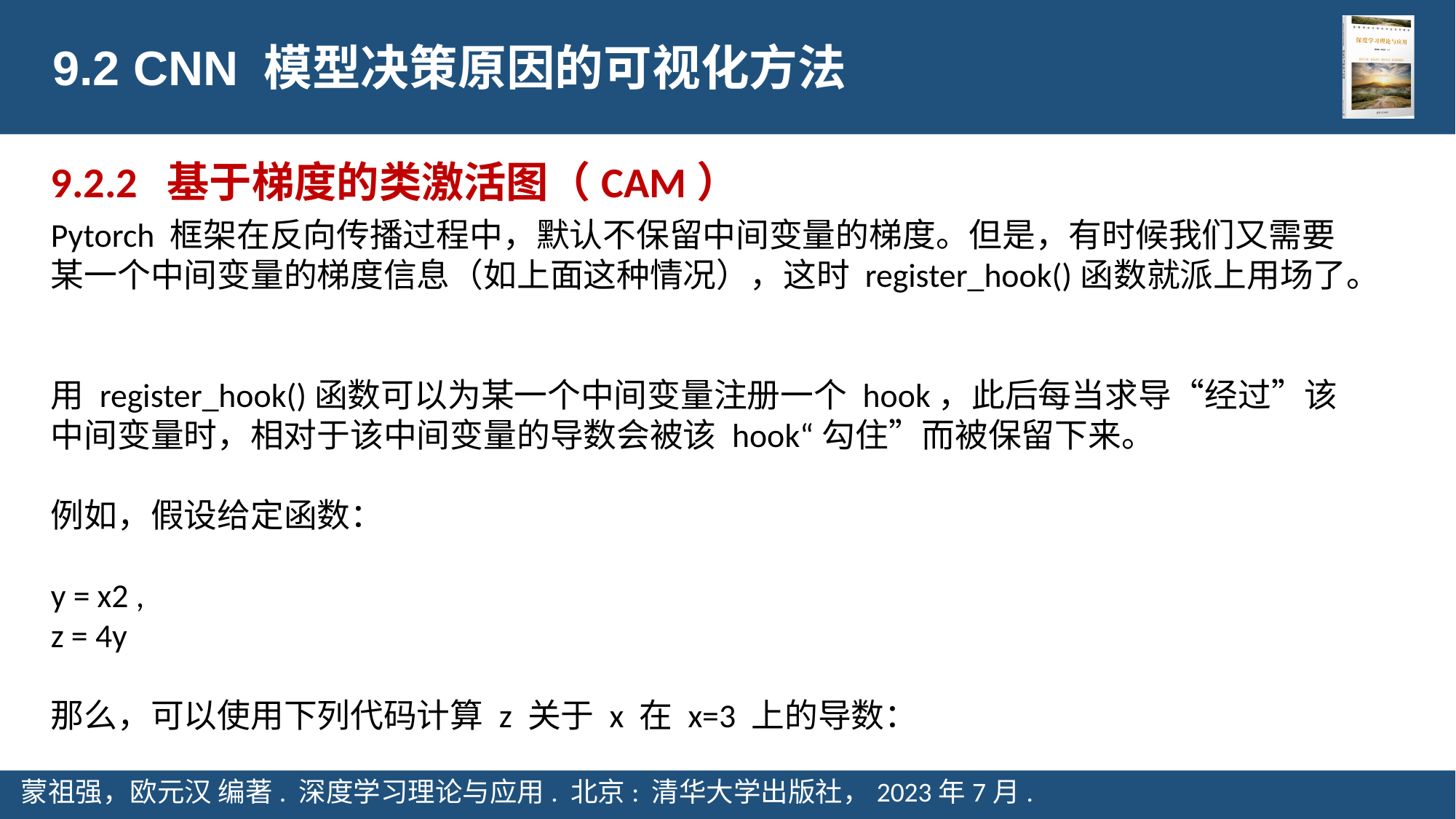

9.2 CNN 模型决策原因的可视化方法
9.2.2  基于梯度的类激活图（CAM）
Pytorch 框架在反向传播过程中，默认不保留中间变量的梯度。但是，有时候我们又需要某一个中间变量的梯度信息（如上面这种情况），这时 register_hook()函数就派上用场了。

用 register_hook()函数可以为某一个中间变量注册一个 hook，此后每当求导“经过”该中间变量时，相对于该中间变量的导数会被该 hook“勾住”而被保留下来。

例如，假设给定函数：

y = x2 ,
z = 4y

那么，可以使用下列代码计算 z 关于 x 在 x=3 上的导数：